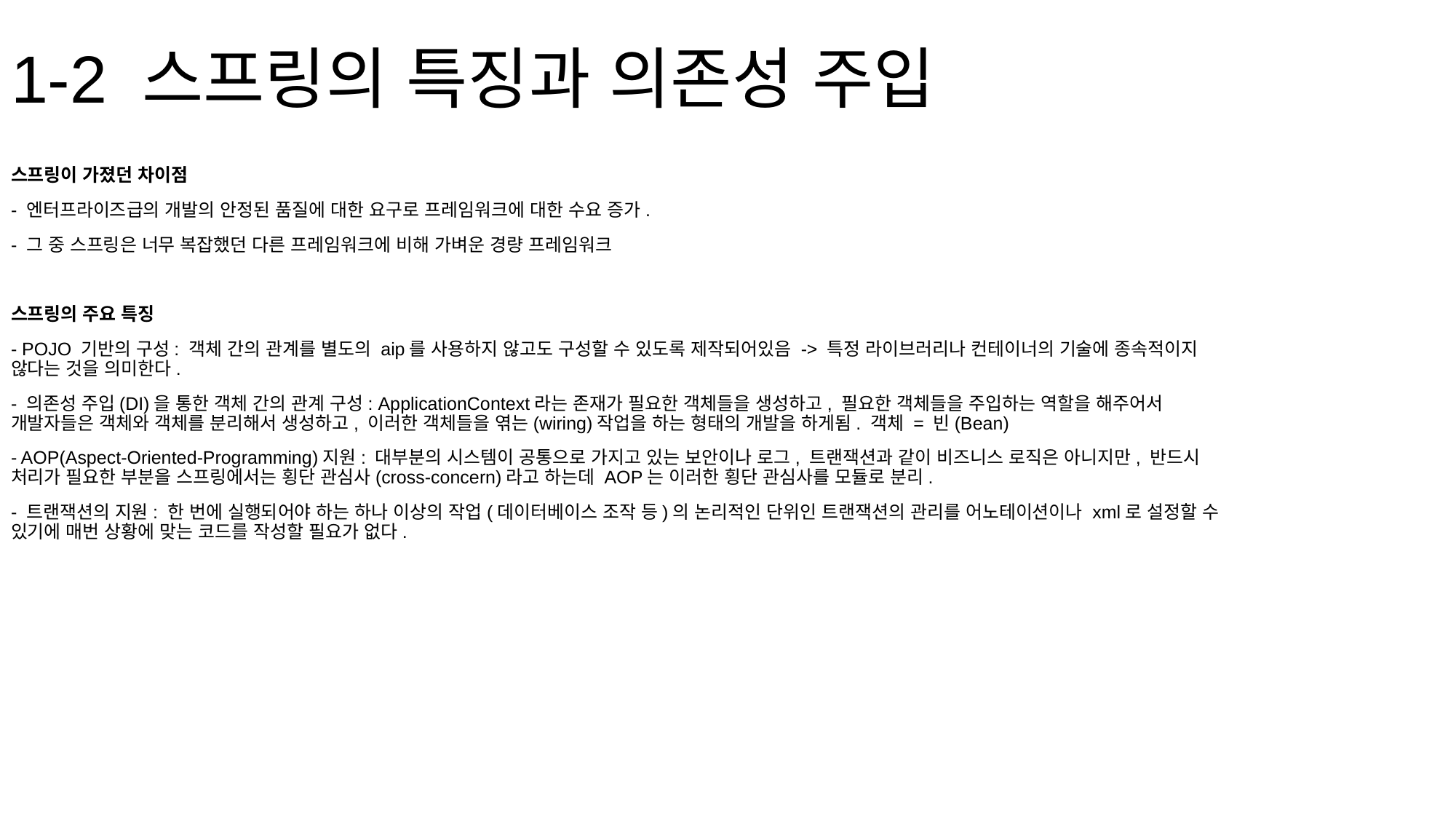

# 1-2 스프링의 특징과 의존성 주입
스프링이 가졌던 차이점
- 엔터프라이즈급의 개발의 안정된 품질에 대한 요구로 프레임워크에 대한 수요 증가.
- 그 중 스프링은 너무 복잡했던 다른 프레임워크에 비해 가벼운 경량 프레임워크

스프링의 주요 특징
- POJO 기반의 구성: 객체 간의 관계를 별도의 aip를 사용하지 않고도 구성할 수 있도록 제작되어있음 -> 특정 라이브러리나 컨테이너의 기술에 종속적이지 않다는 것을 의미한다.
- 의존성 주입(DI)을 통한 객체 간의 관계 구성: ApplicationContext라는 존재가 필요한 객체들을 생성하고, 필요한 객체들을 주입하는 역할을 해주어서 개발자들은 객체와 객체를 분리해서 생성하고, 이러한 객체들을 엮는(wiring)작업을 하는 형태의 개발을 하게됨. 객체 = 빈(Bean)
- AOP(Aspect-Oriented-Programming)지원: 대부분의 시스템이 공통으로 가지고 있는 보안이나 로그, 트랜잭션과 같이 비즈니스 로직은 아니지만, 반드시 처리가 필요한 부분을 스프링에서는 횡단 관심사(cross-concern)라고 하는데 AOP는 이러한 횡단 관심사를 모듈로 분리.
- 트랜잭션의 지원: 한 번에 실행되어야 하는 하나 이상의 작업(데이터베이스 조작 등)의 논리적인 단위인 트랜잭션의 관리를 어노테이션이나 xml로 설정할 수 있기에 매번 상황에 맞는 코드를 작성할 필요가 없다.